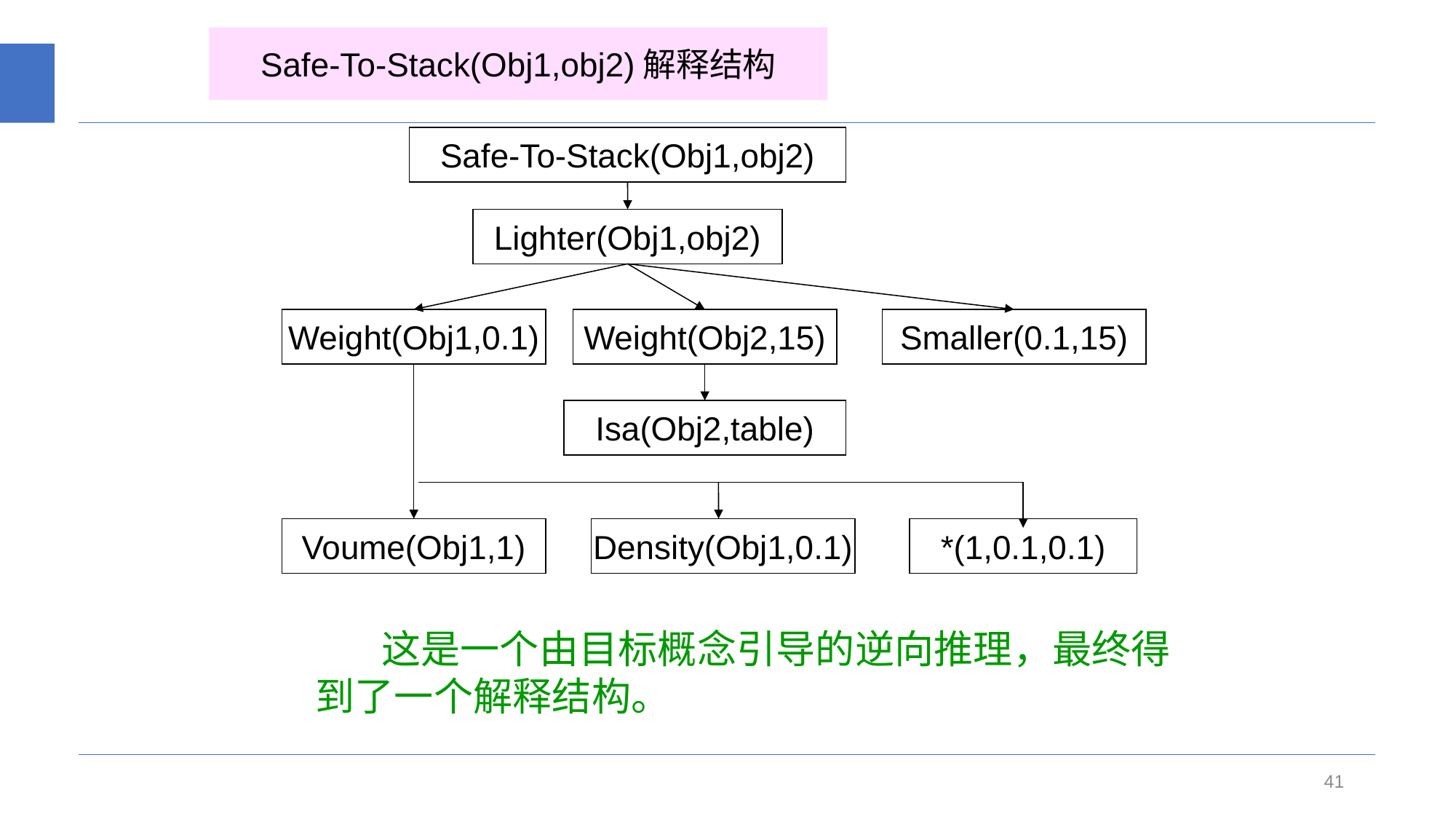

Safe-To-Stack(Obj1,obj2)解释结构
Safe-To-Stack(Obj1,obj2)

Lighter(Obj1,obj2)
Weight(Obj1,0.1)
Weight(Obj2,15)
Smaller(0.1,15)
Isa(Obj2,table)

Voume(Obj1,1)
Density(Obj1,0.1)
*(1,0.1,0.1)
              这是一个由目标概念引导的逆向推理，最终得到了一个解释结构。
41